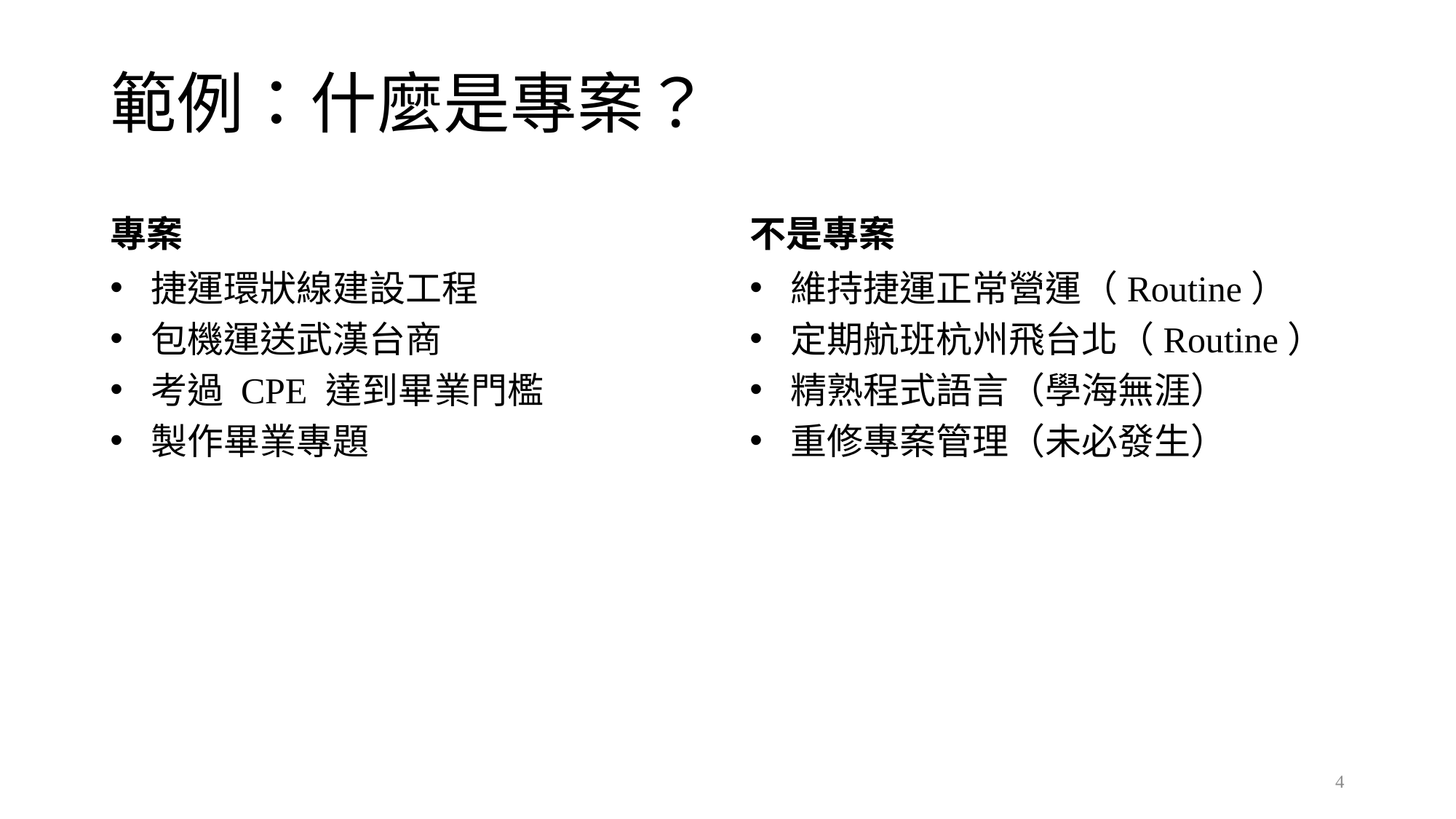

# 範例：什麼是專案？
專案
不是專案
捷運環狀線建設工程
包機運送武漢台商
考過 CPE 達到畢業門檻
製作畢業專題

維持捷運正常營運（Routine）
定期航班杭州飛台北（Routine）
精熟程式語言（學海無涯）
重修專案管理（未必發生）

4